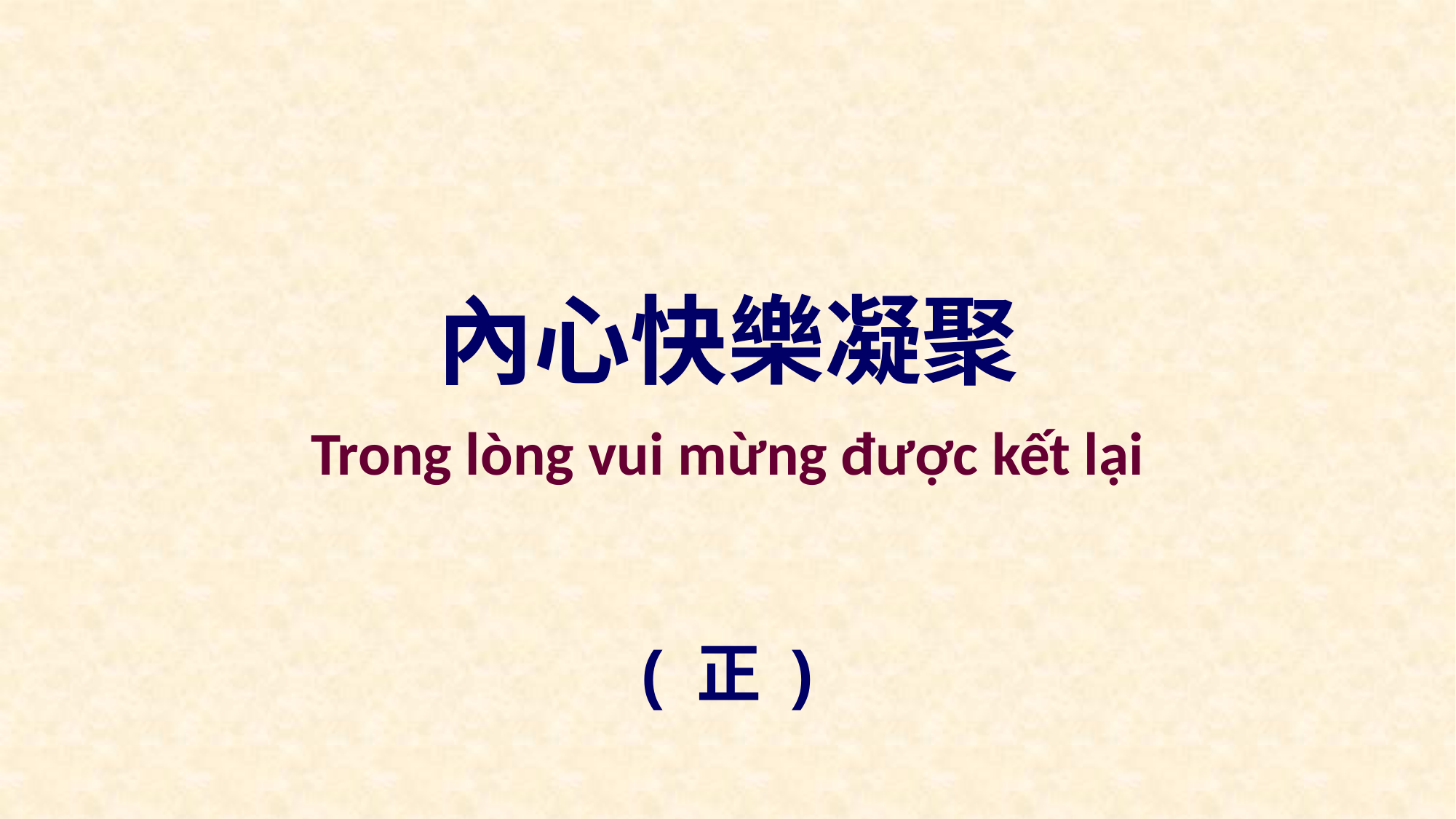

內心快樂凝聚
Trong lòng vui mừng được kết lại
( 正 )